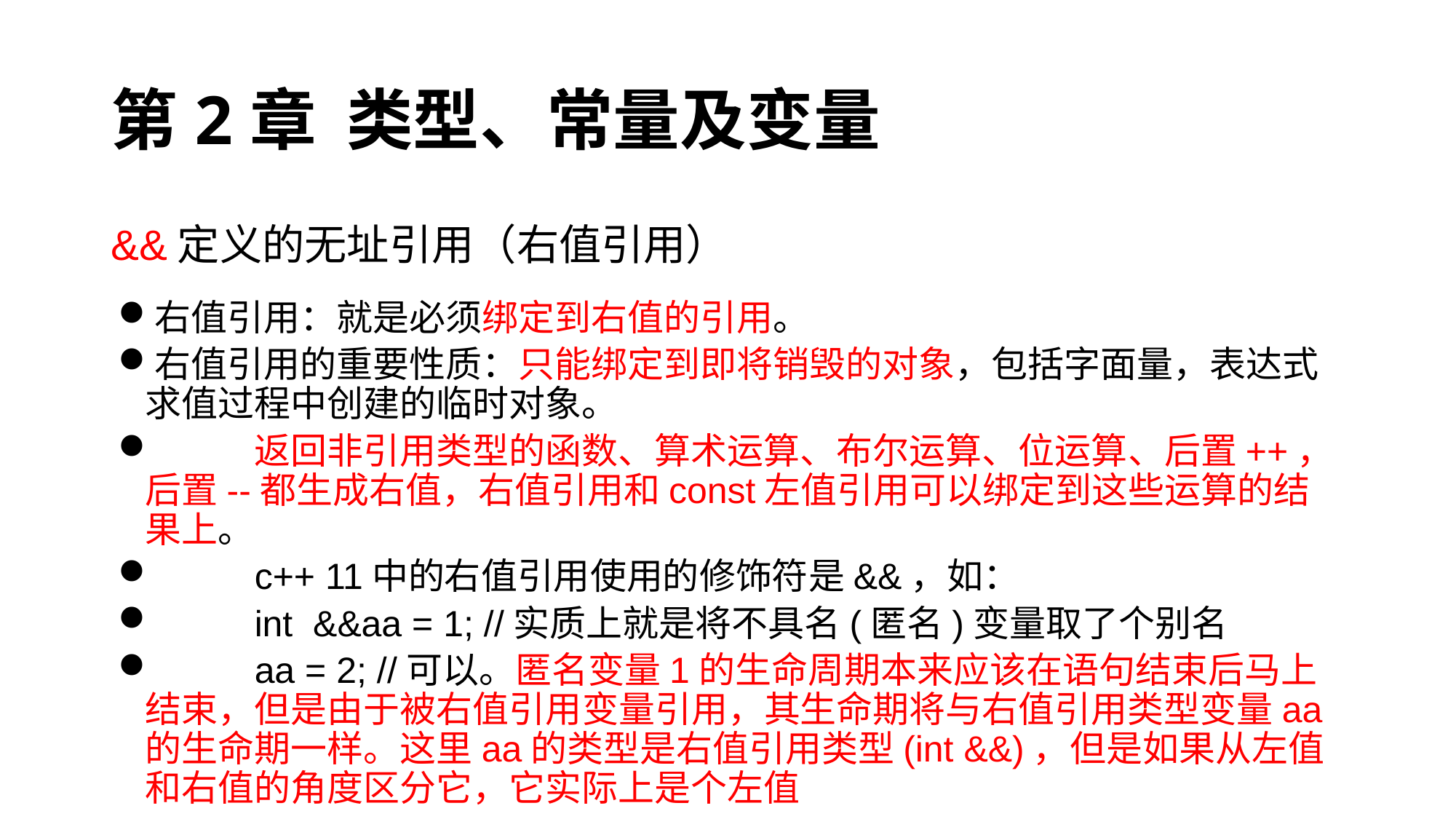

# 第2章  类型、常量及变量
&&定义的无址引用（右值引用）
右值引用：就是必须绑定到右值的引用。
右值引用的重要性质：只能绑定到即将销毁的对象，包括字面量，表达式求值过程中创建的临时对象。
	返回非引用类型的函数、算术运算、布尔运算、位运算、后置++，后置--都生成右值，右值引用和const左值引用可以绑定到这些运算的结果上。
	c++ 11中的右值引用使用的修饰符是&&，如：
	int  &&aa = 1; //实质上就是将不具名(匿名)变量取了个别名
	aa = 2; //可以。匿名变量1的生命周期本来应该在语句结束后马上结束，但是由于被右值引用变量引用，其生命期将与右值引用类型变量aa的生命期一样。这里aa的类型是右值引用类型(int &&)，但是如果从左值和右值的角度区分它，它实际上是个左值